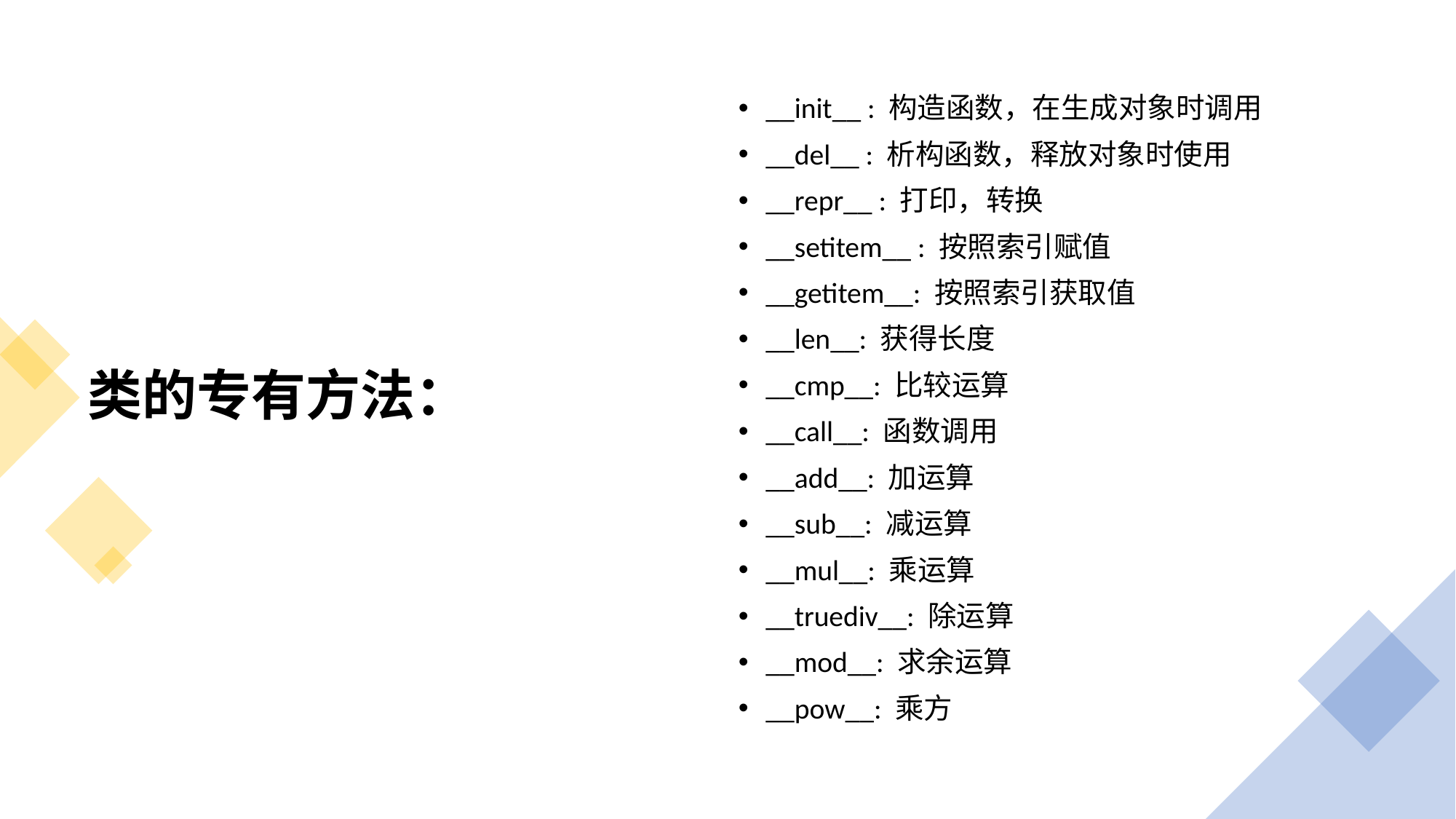

# 类的专有方法：
__init__ : 构造函数，在生成对象时调用
__del__ : 析构函数，释放对象时使用
__repr__ : 打印，转换
__setitem__ : 按照索引赋值
__getitem__: 按照索引获取值
__len__: 获得长度
__cmp__: 比较运算
__call__: 函数调用
__add__: 加运算
__sub__: 减运算
__mul__: 乘运算
__truediv__: 除运算
__mod__: 求余运算
__pow__: 乘方